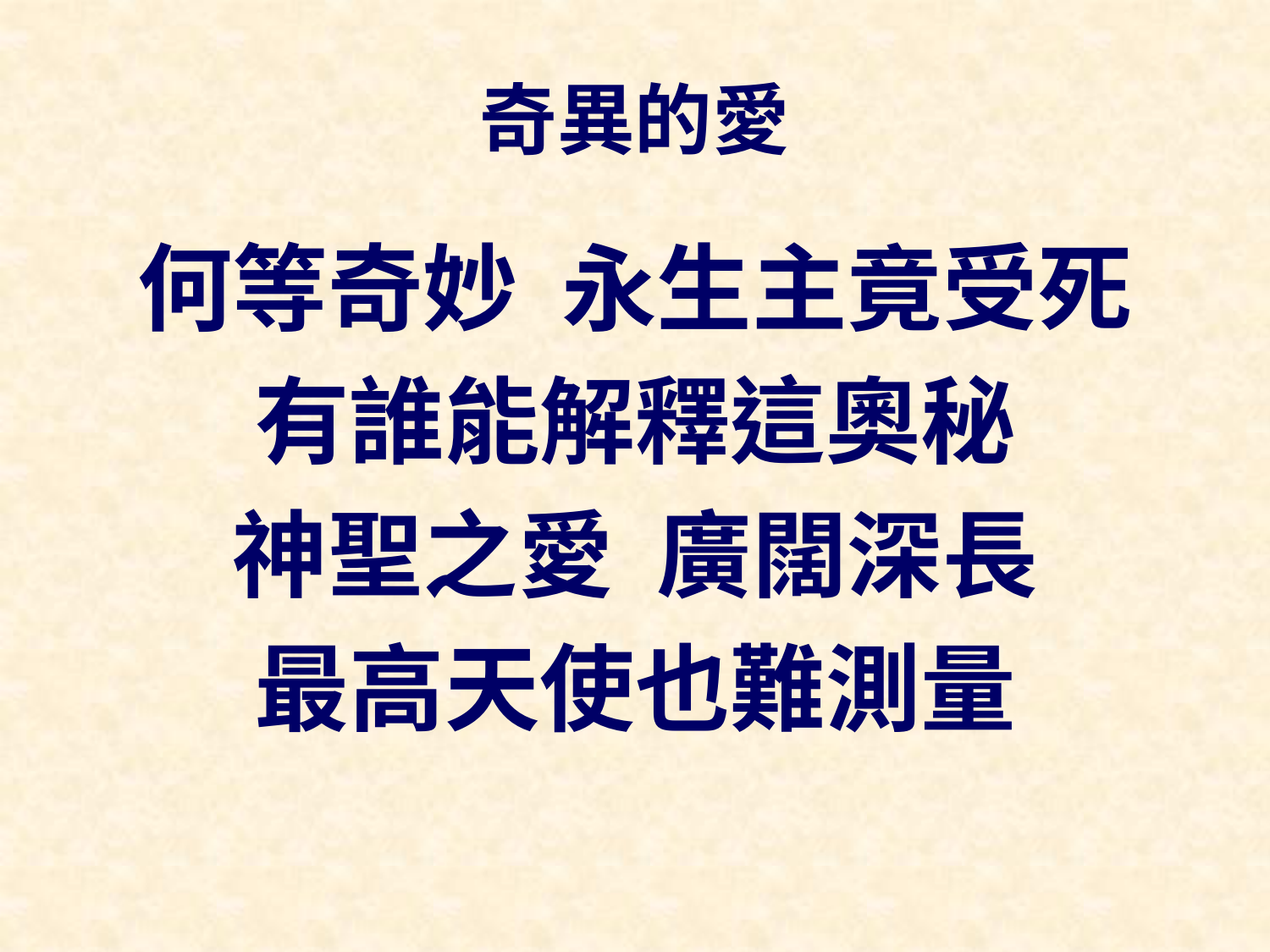

# 奇異的愛
何等奇妙  永生主竟受死
有誰能解釋這奧秘
神聖之愛  廣闊深長
最高天使也難測量